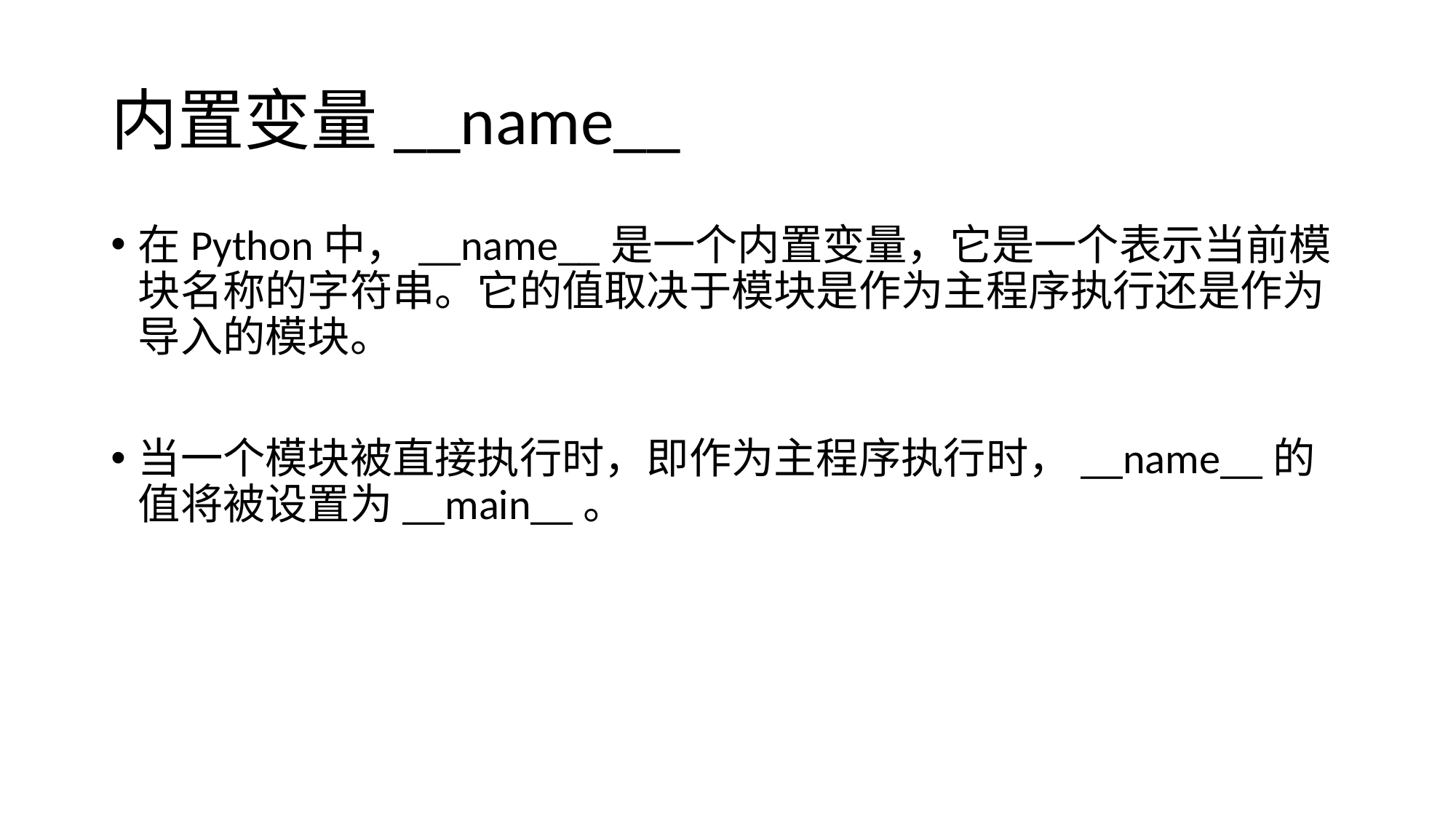

# 内置变量__name__
在Python中，__name__是一个内置变量，它是一个表示当前模块名称的字符串。它的值取决于模块是作为主程序执行还是作为导入的模块。

当一个模块被直接执行时，即作为主程序执行时，__name__的值将被设置为__main__。